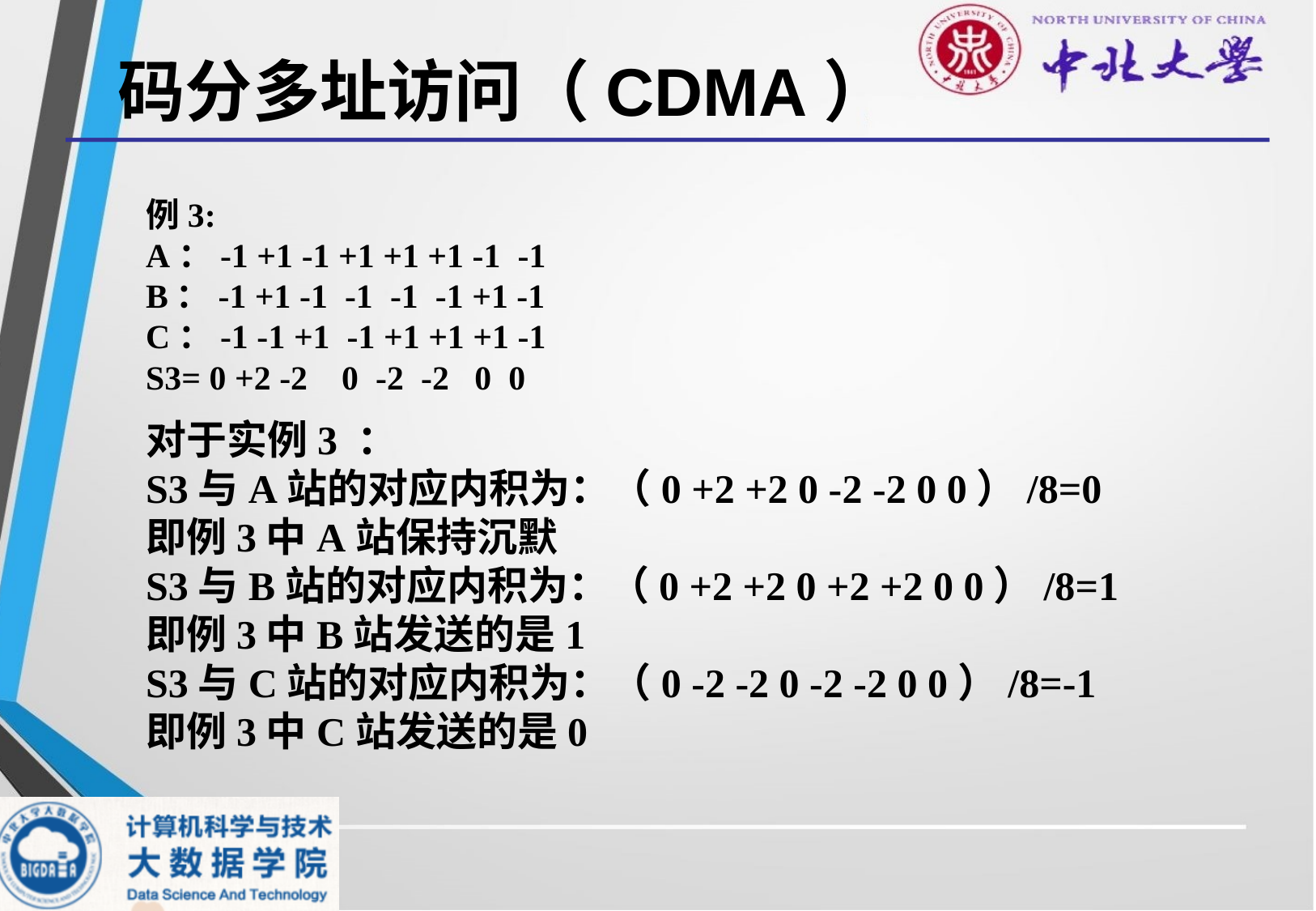

# 码分多址访问（CDMA）
例3:
A：-1 +1 -1 +1 +1 +1 -1  -1
B：-1 +1 -1  -1  -1  -1 +1 -1
C：-1 -1 +1  -1 +1 +1 +1 -1
S3= 0 +2 -2    0  -2  -2   0  0
对于实例3 ：
S3与A站的对应内积为：（0 +2 +2 0 -2 -2 0 0）/8=0
即例3中A站保持沉默
S3与B站的对应内积为：（0 +2 +2 0 +2 +2 0 0）/8=1
即例3中B站发送的是1
S3与C站的对应内积为：（0 -2 -2 0 -2 -2 0 0）/8=-1
即例3中C站发送的是0
22